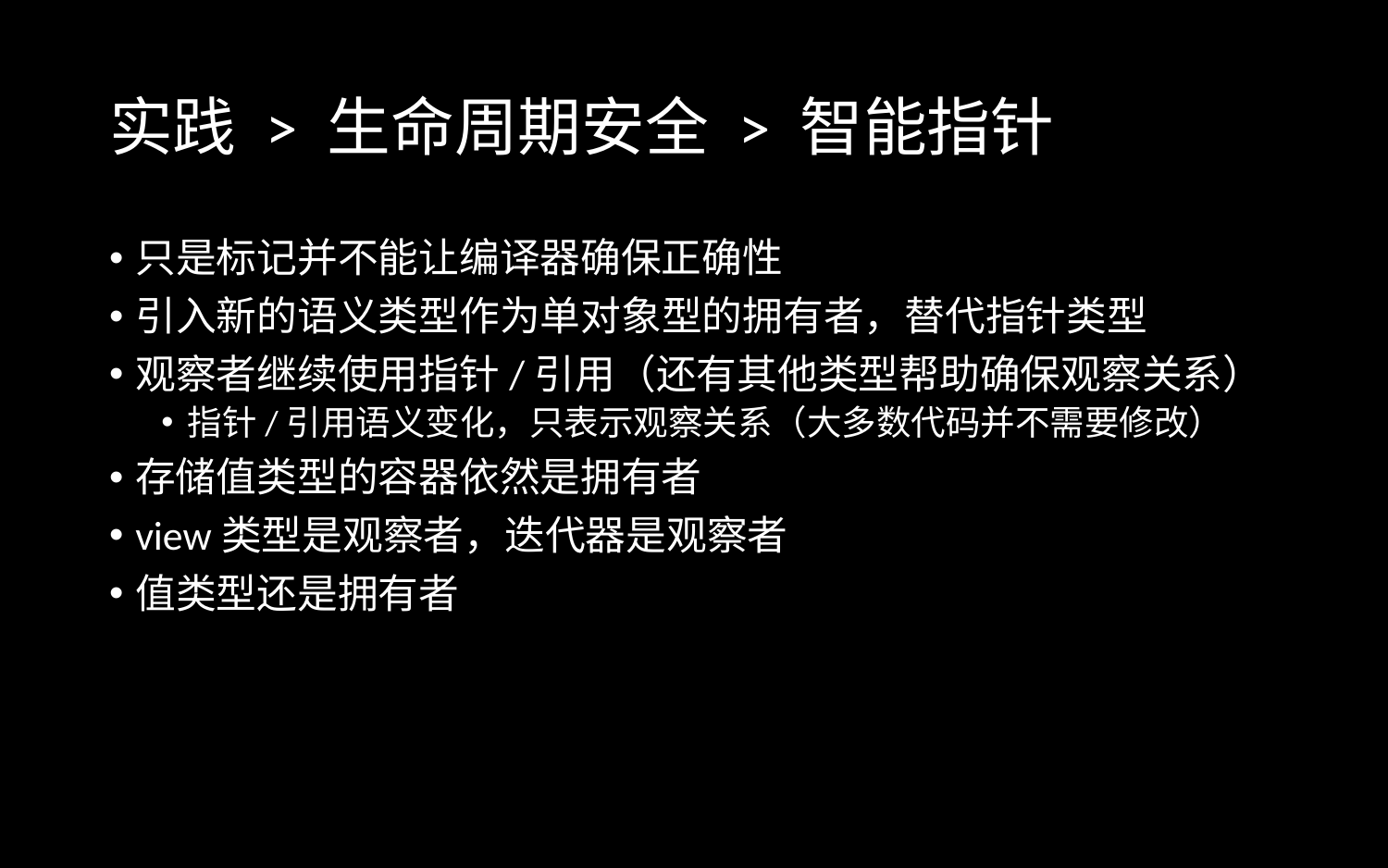

# 实践 > 生命周期安全 > 智能指针
只是标记并不能让编译器确保正确性
引入新的语义类型作为单对象型的拥有者，替代指针类型
观察者继续使用指针/引用（还有其他类型帮助确保观察关系）
指针/引用语义变化，只表示观察关系（大多数代码并不需要修改）
存储值类型的容器依然是拥有者
view类型是观察者，迭代器是观察者
值类型还是拥有者